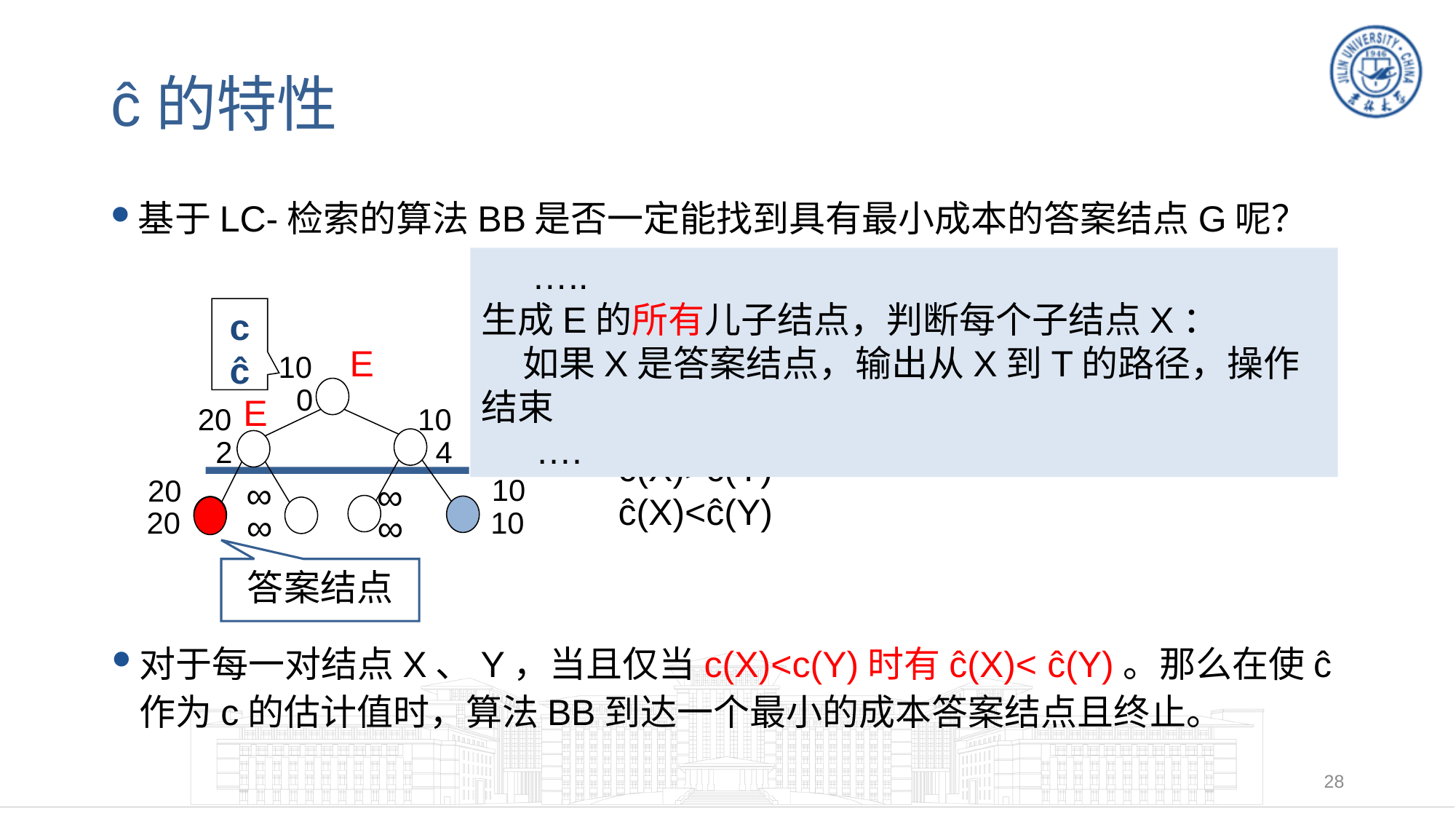

# ĉ的特性
基于LC-检索的算法BB是否一定能找到具有最小成本的答案结点G呢？
     …..
生成E的所有儿子结点，判断每个子结点X：
    如果X是答案结点，输出从X到T的路径，操作结束
….
c
ĉ
E
10
0

20
10
2
4
10
20
∞
∞
10
∞
20
∞

E
c(X)>c(Y)
ĉ(X)<ĉ(Y)

答案结点
对于每一对结点X、Y，当且仅当c(X)<c(Y)时有ĉ(X)< ĉ(Y)。那么在使ĉ作为c的估计值时，算法BB到达一个最小的成本答案结点且终止。
28